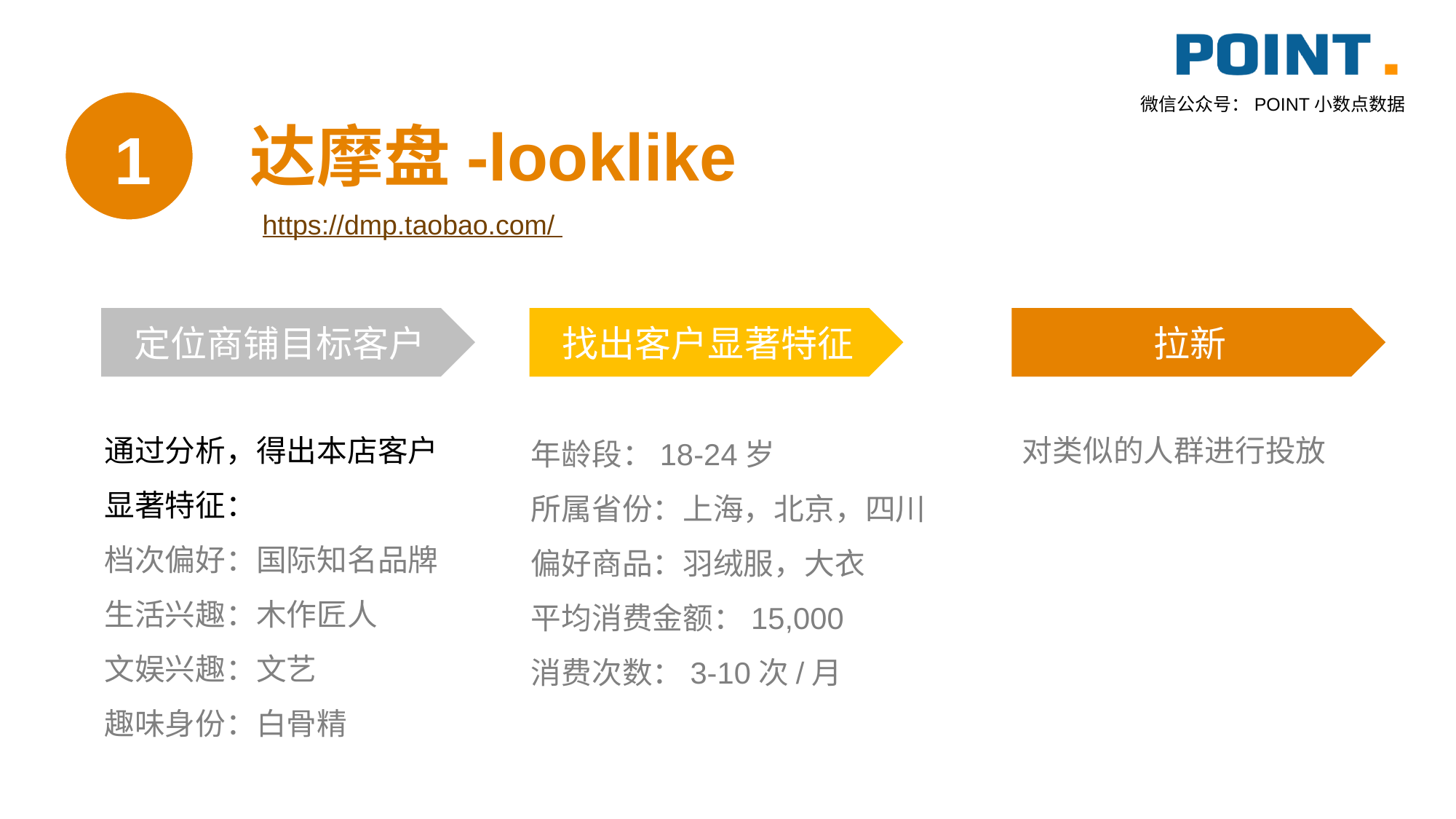

1
达摩盘-looklike
https://dmp.taobao.com/
定位商铺目标客户
找出客户显著特征
拉新
通过分析，得出本店客户
显著特征：
档次偏好：国际知名品牌
生活兴趣：木作匠人
文娱兴趣：文艺
趣味身份：白骨精
对类似的人群进行投放
年龄段：18-24岁
所属省份：上海，北京，四川
偏好商品：羽绒服，大衣
平均消费金额：15,000
消费次数：3-10次/月